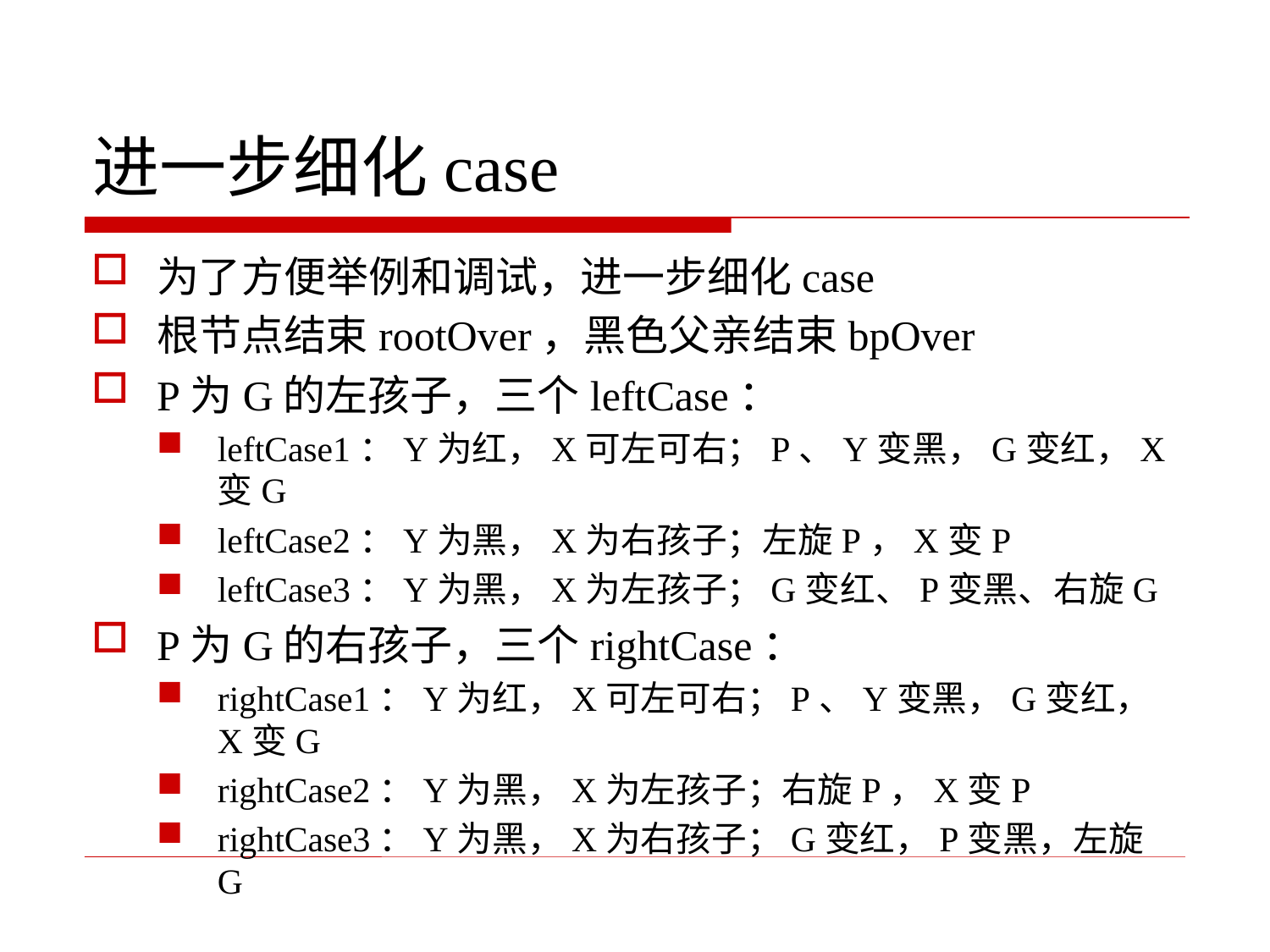

# 进一步细化case
为了方便举例和调试，进一步细化case
根节点结束rootOver，黑色父亲结束bpOver
P为G的左孩子，三个leftCase：
leftCase1：Y为红，X可左可右；P、Y变黑，G变红，X变G
leftCase2：Y为黑，X为右孩子；左旋P，X变P
leftCase3：Y为黑，X为左孩子；G变红、P变黑、右旋G
P为G的右孩子，三个rightCase：
rightCase1：Y为红，X可左可右；P、Y变黑，G变红，X变G
rightCase2：Y为黑，X为左孩子；右旋P，X变P
rightCase3：Y为黑，X为右孩子；G变红，P变黑，左旋G